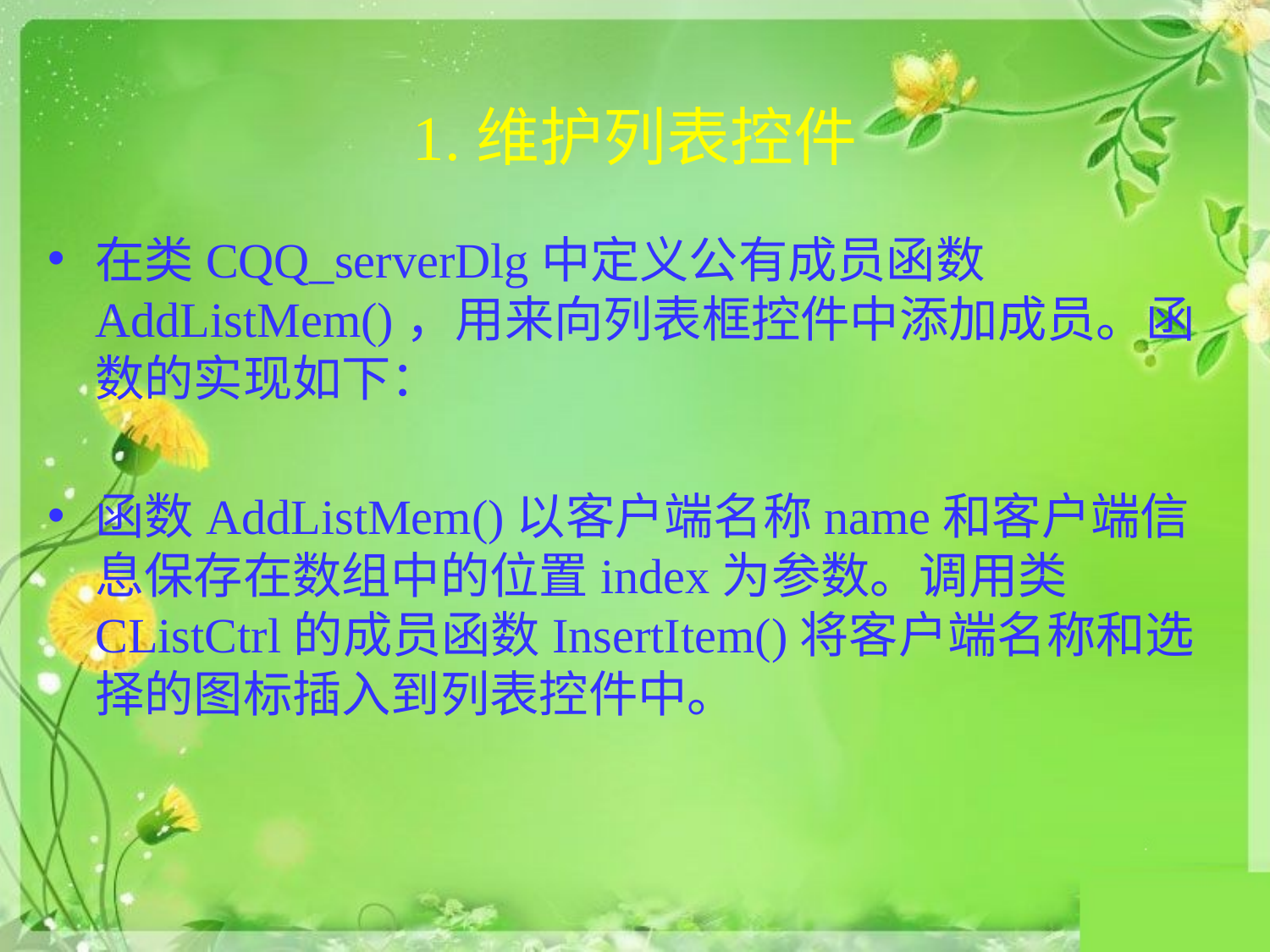

# 1.维护列表控件
在类CQQ_serverDlg中定义公有成员函数AddListMem()，用来向列表框控件中添加成员。函数的实现如下：

函数AddListMem()以客户端名称name和客户端信息保存在数组中的位置index为参数。调用类CListCtrl的成员函数InsertItem()将客户端名称和选择的图标插入到列表控件中。